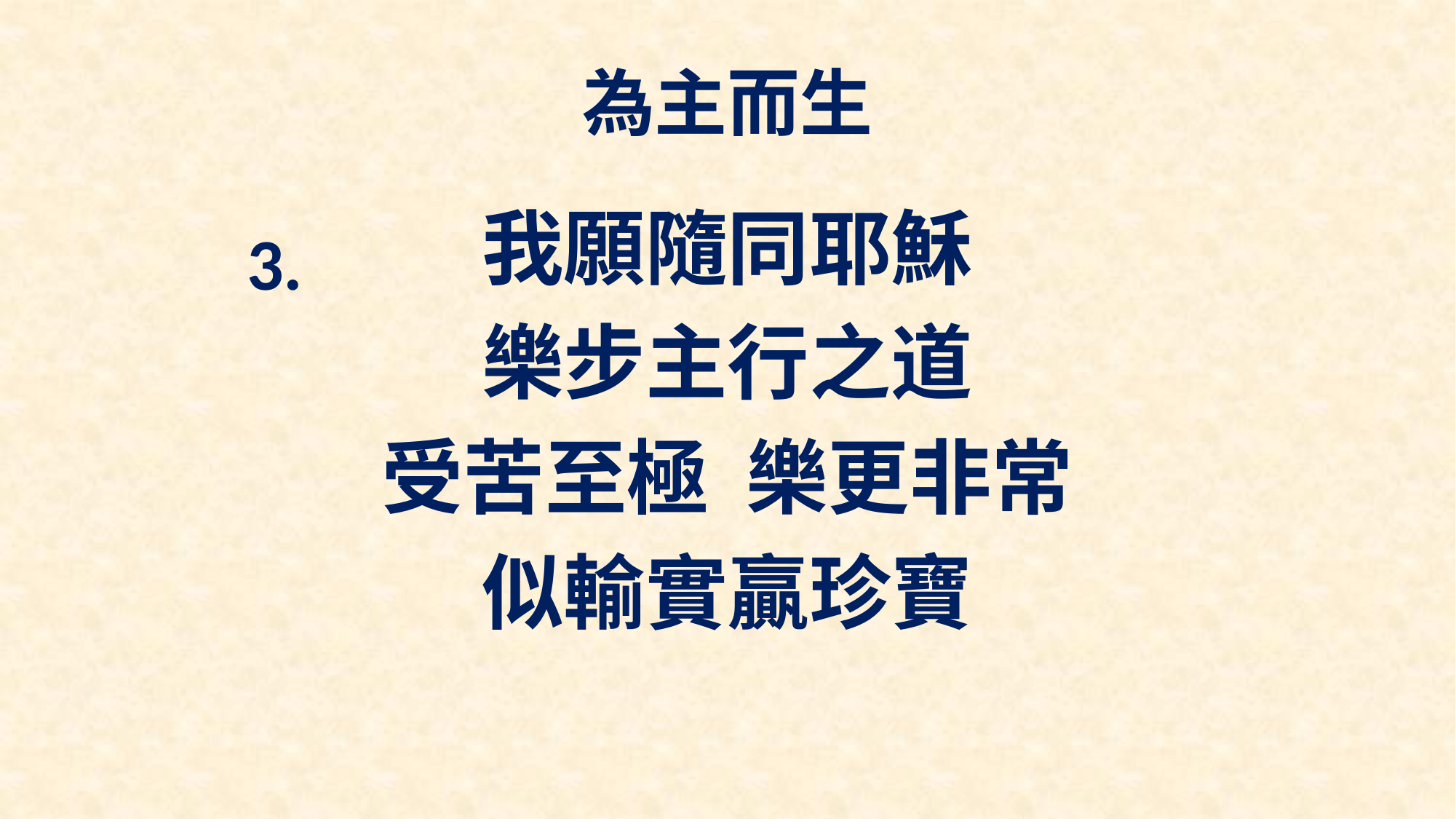

# 為主而生
我願隨同耶穌
樂步主行之道
受苦至極  樂更非常
似輸實贏珍寶
3.